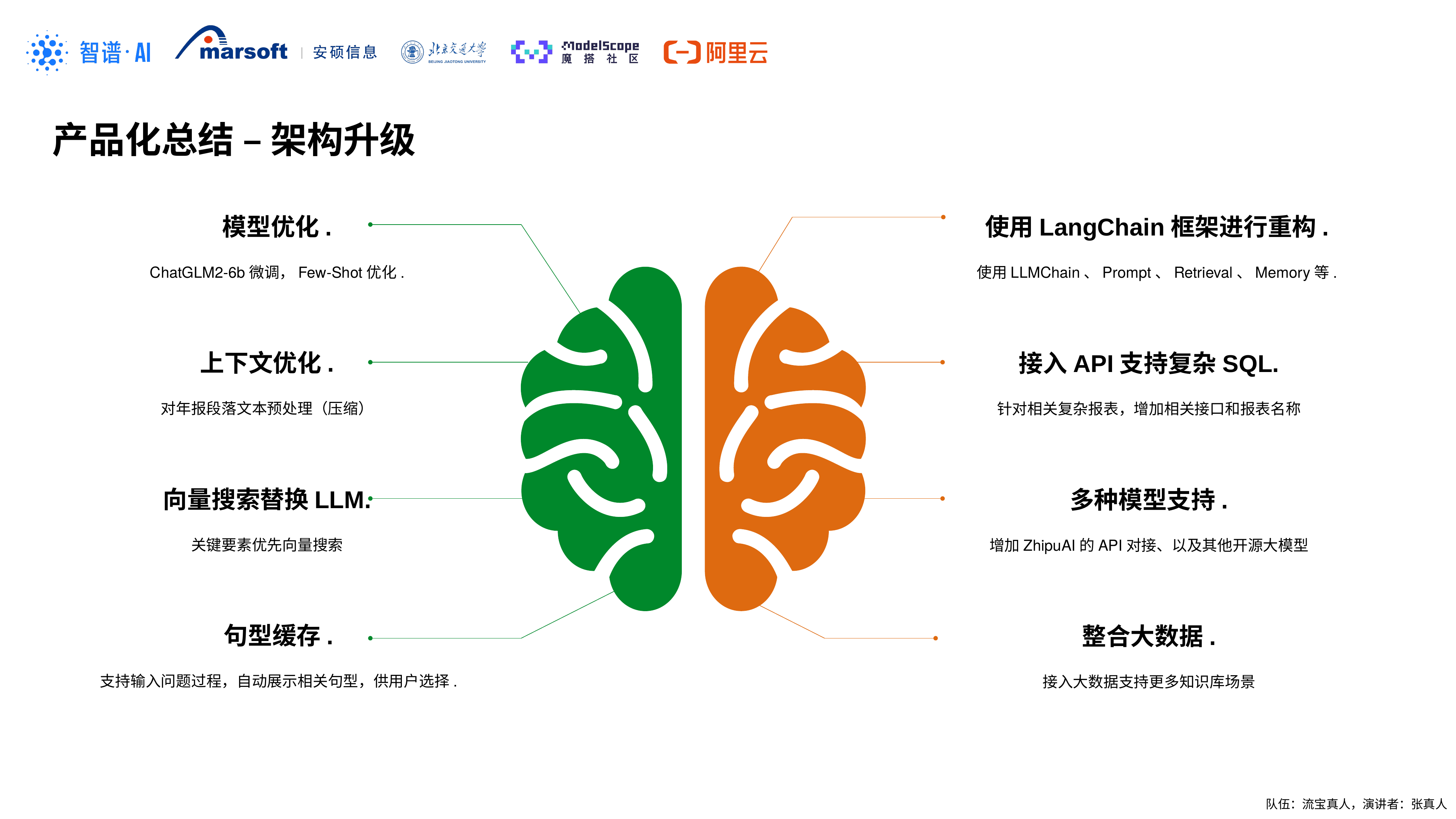

产品化总结 – 架构升级
模型优化.
ChatGLM2-6b微调，Few-Shot优化.
使用LangChain框架进行重构.
使用LLMChain、Prompt、Retrieval、Memory等.

上下文优化.
对年报段落文本预处理（压缩）
接入API支持复杂SQL.
针对相关复杂报表，增加相关接口和报表名称

CONTENTS
向量搜索替换LLM.
关键要素优先向量搜索
多种模型支持.
增加ZhipuAI的API对接、以及其他开源大模型

句型缓存.
支持输入问题过程，自动展示相关句型，供用户选择.
整合大数据.
接入大数据支持更多知识库场景
队伍：流宝真人，演讲者：张真人